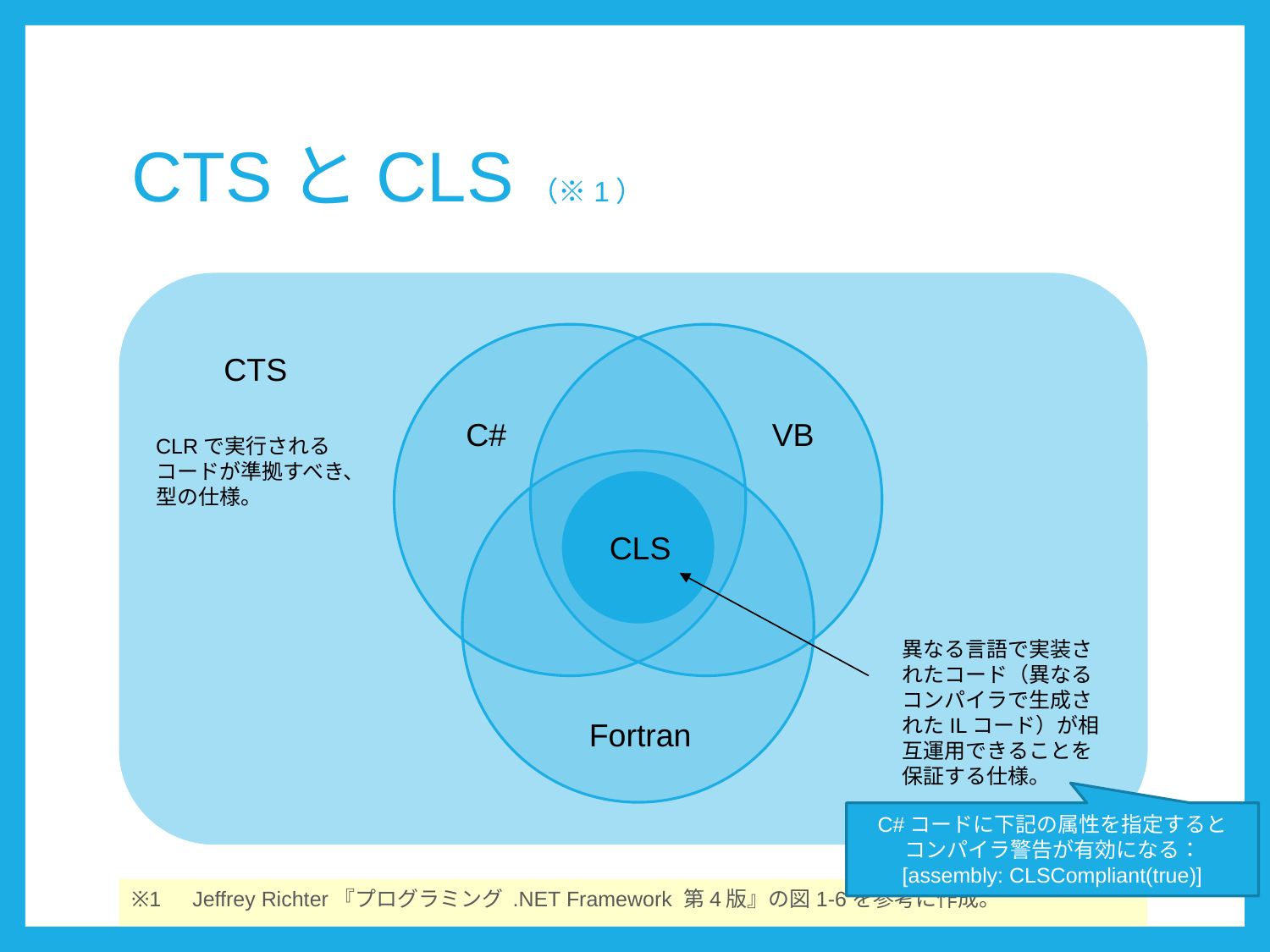

# CTSとCLS（※1）

CTS
C#
VB
CLRで実行されるコードが準拠すべき、型の仕様。
CLS
異なる言語で実装されたコード（異なるコンパイラで生成されたILコード）が相互運用できることを保証する仕様。
Fortran
C#コードに下記の属性を指定すると
コンパイラ警告が有効になる：
[assembly: CLSCompliant(true)]
※1　Jeffrey Richter『プログラミング .NET Framework 第4版』の図1-6を参考に作成。